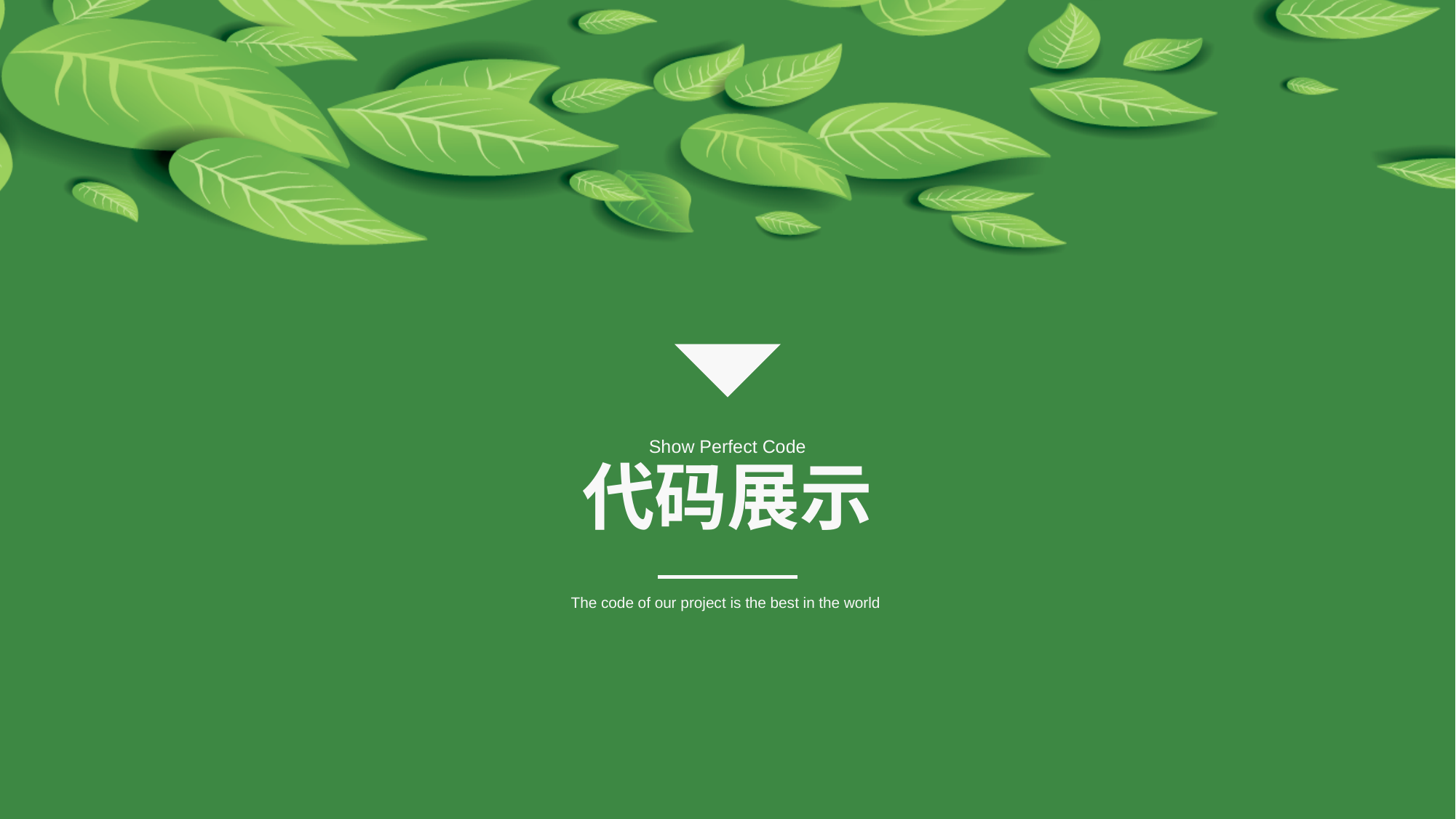

Show Perfect Code
代码展示
The code of our project is the best in the world